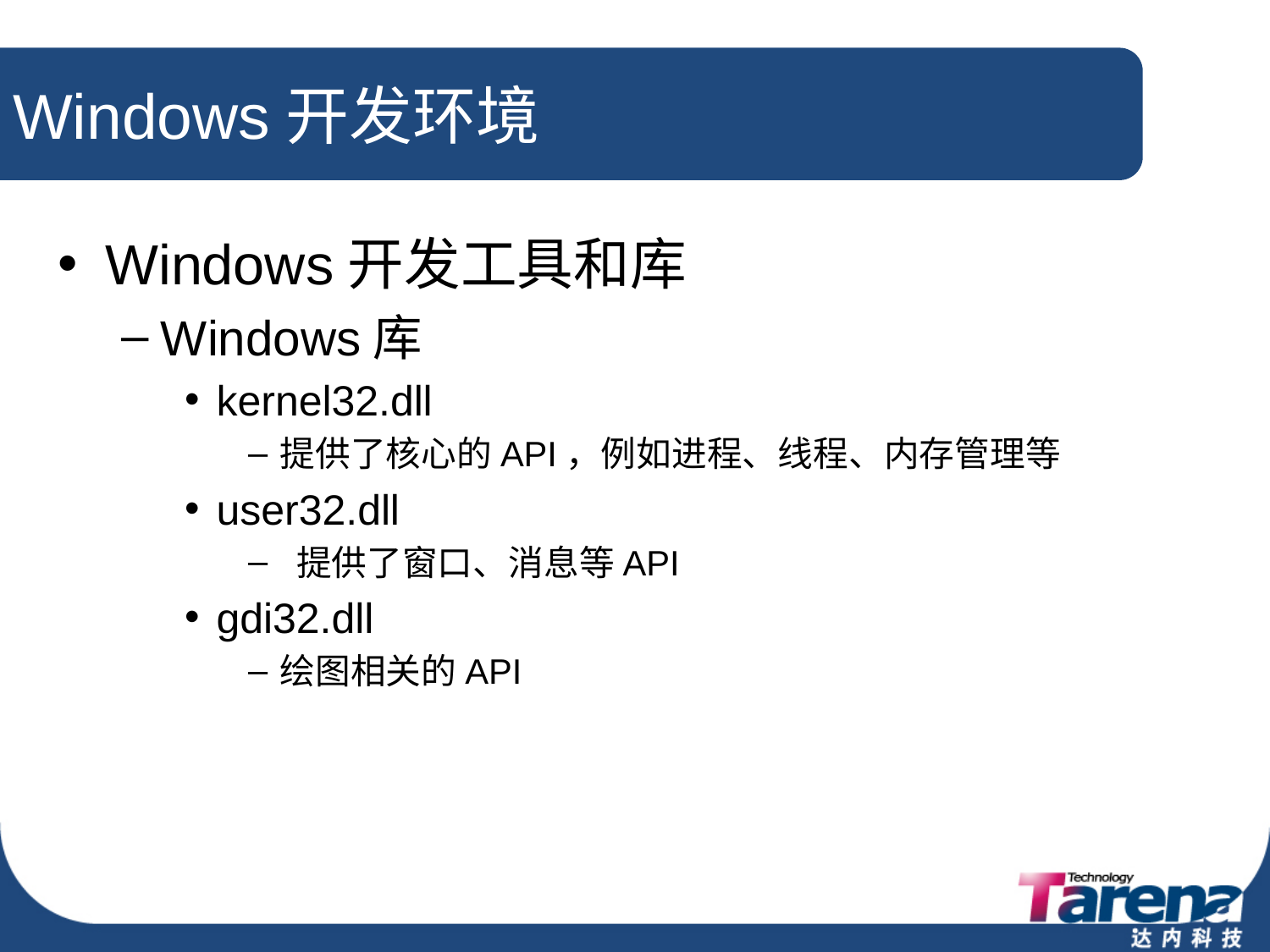

# Windows开发环境
Windows开发工具和库
Windows库
kernel32.dll
提供了核心的API，例如进程、线程、内存管理等
user32.dll
 提供了窗口、消息等API
gdi32.dll
绘图相关的API